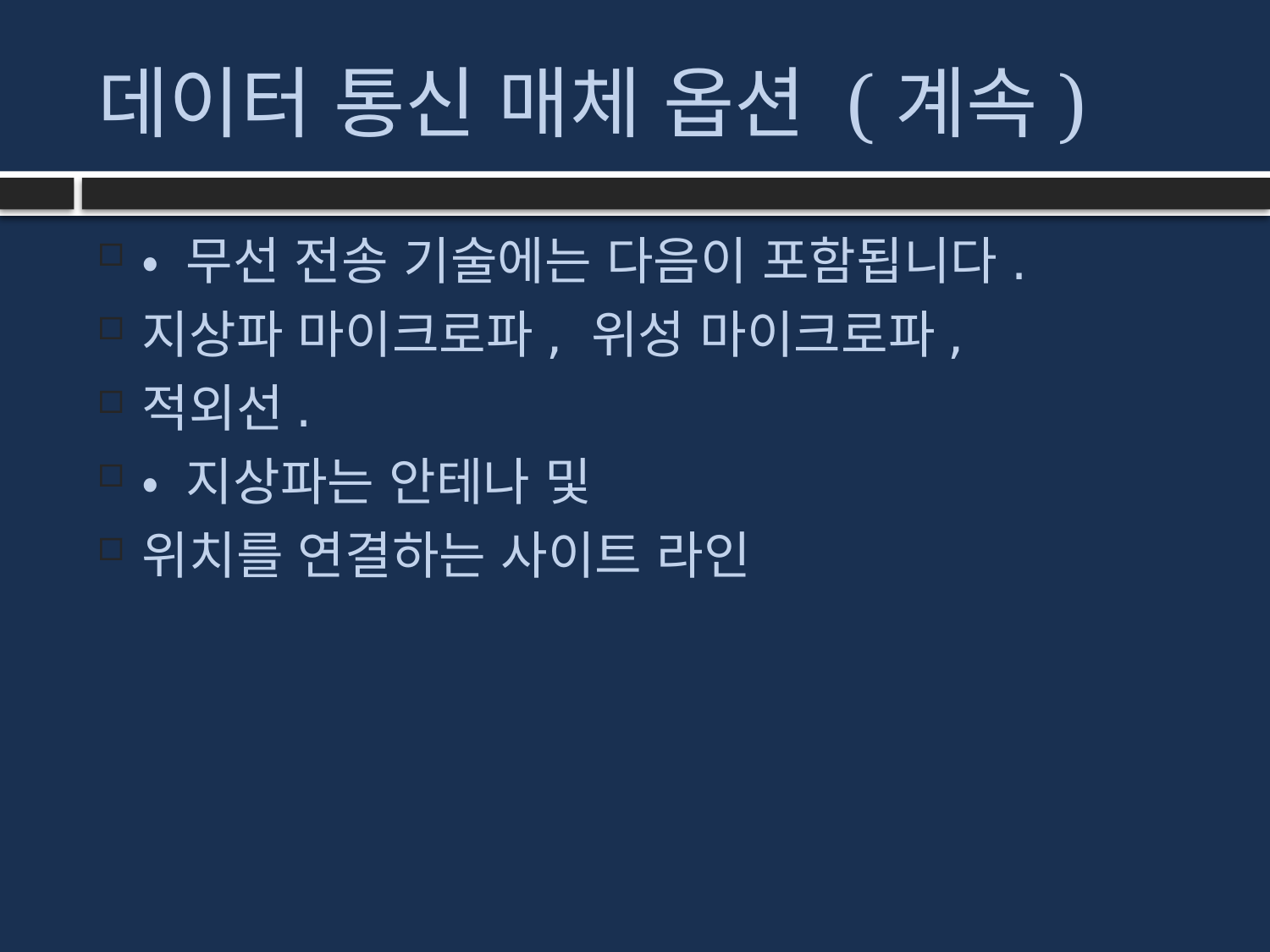

# 데이터 통신 매체 옵션 (계속)
• 무선 전송 기술에는 다음이 포함됩니다.
지상파 마이크로파, 위성 마이크로파,
적외선.
• 지상파는 안테나 및
위치를 연결하는 사이트 라인